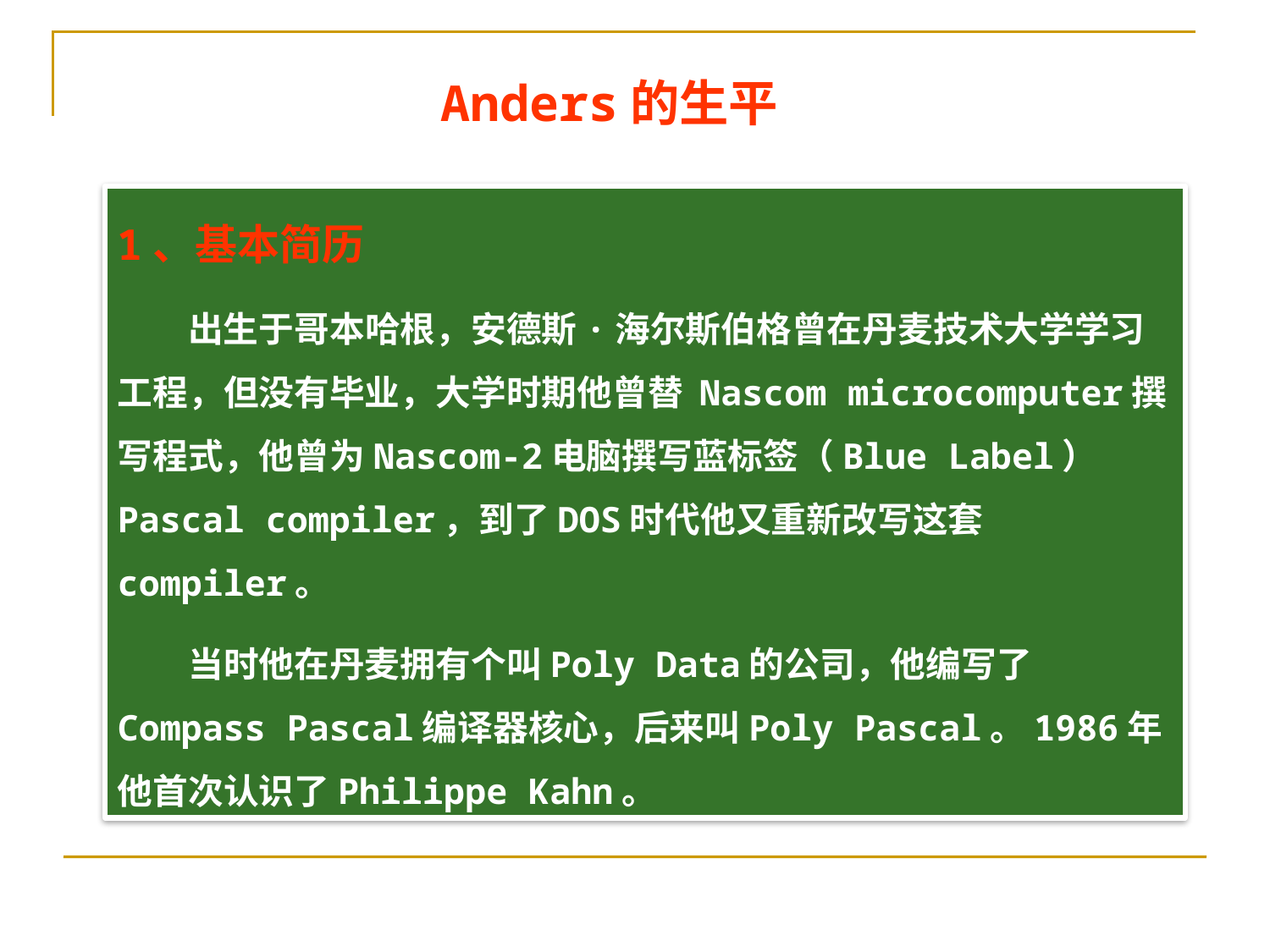

Anders的生平
1、基本简历
　　出生于哥本哈根，安德斯·海尔斯伯格曾在丹麦技术大学学习工程，但没有毕业，大学时期他曾替 Nascom microcomputer撰写程式，他曾为Nascom-2电脑撰写蓝标签（Blue Label） Pascal compiler，到了DOS时代他又重新改写这套compiler。
　　当时他在丹麦拥有个叫Poly Data的公司，他编写了Compass Pascal编译器核心，后来叫Poly Pascal。1986年他首次认识了Philippe Kahn。